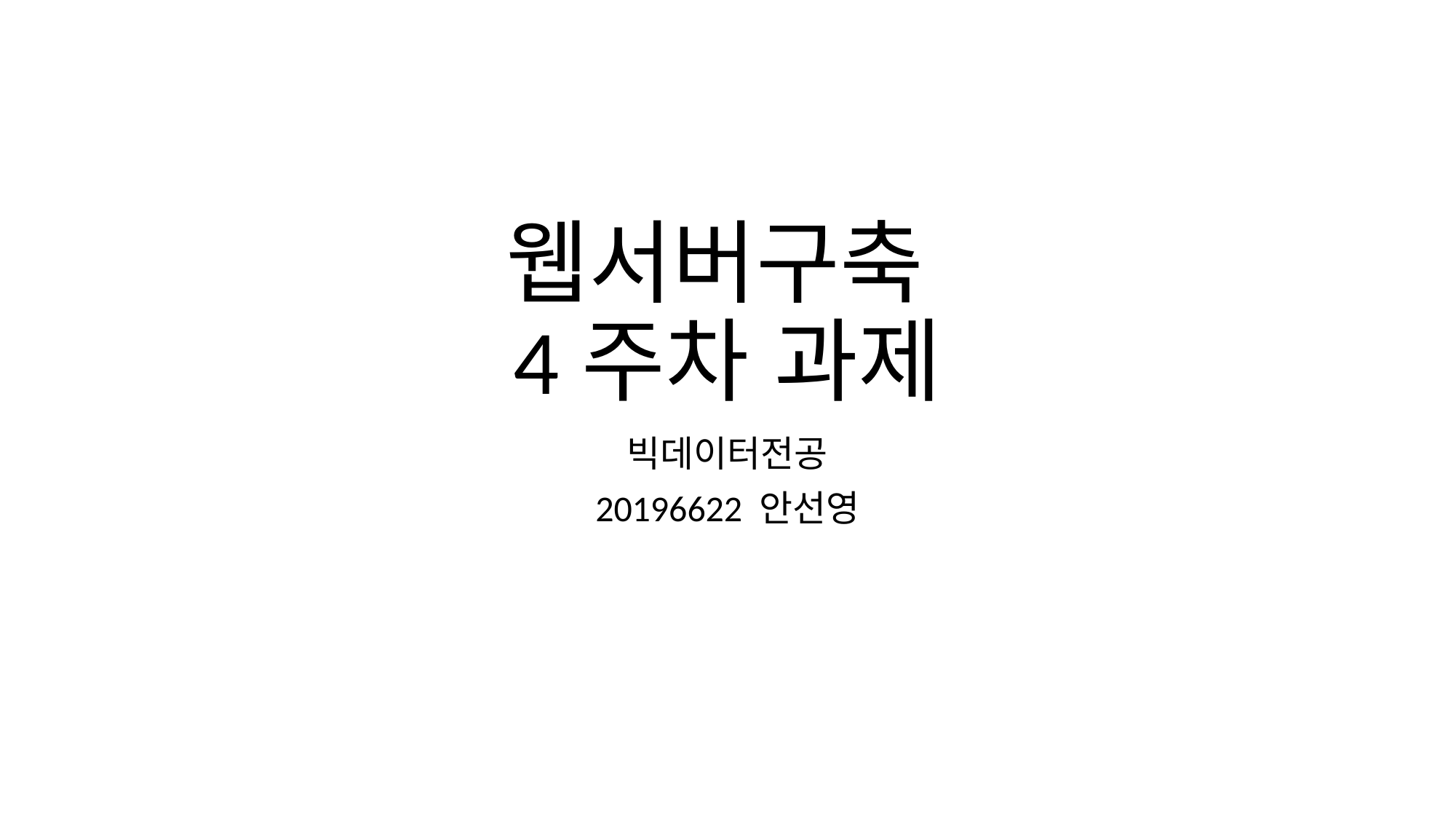

# 웹서버구축 4주차 과제
빅데이터전공
20196622 안선영